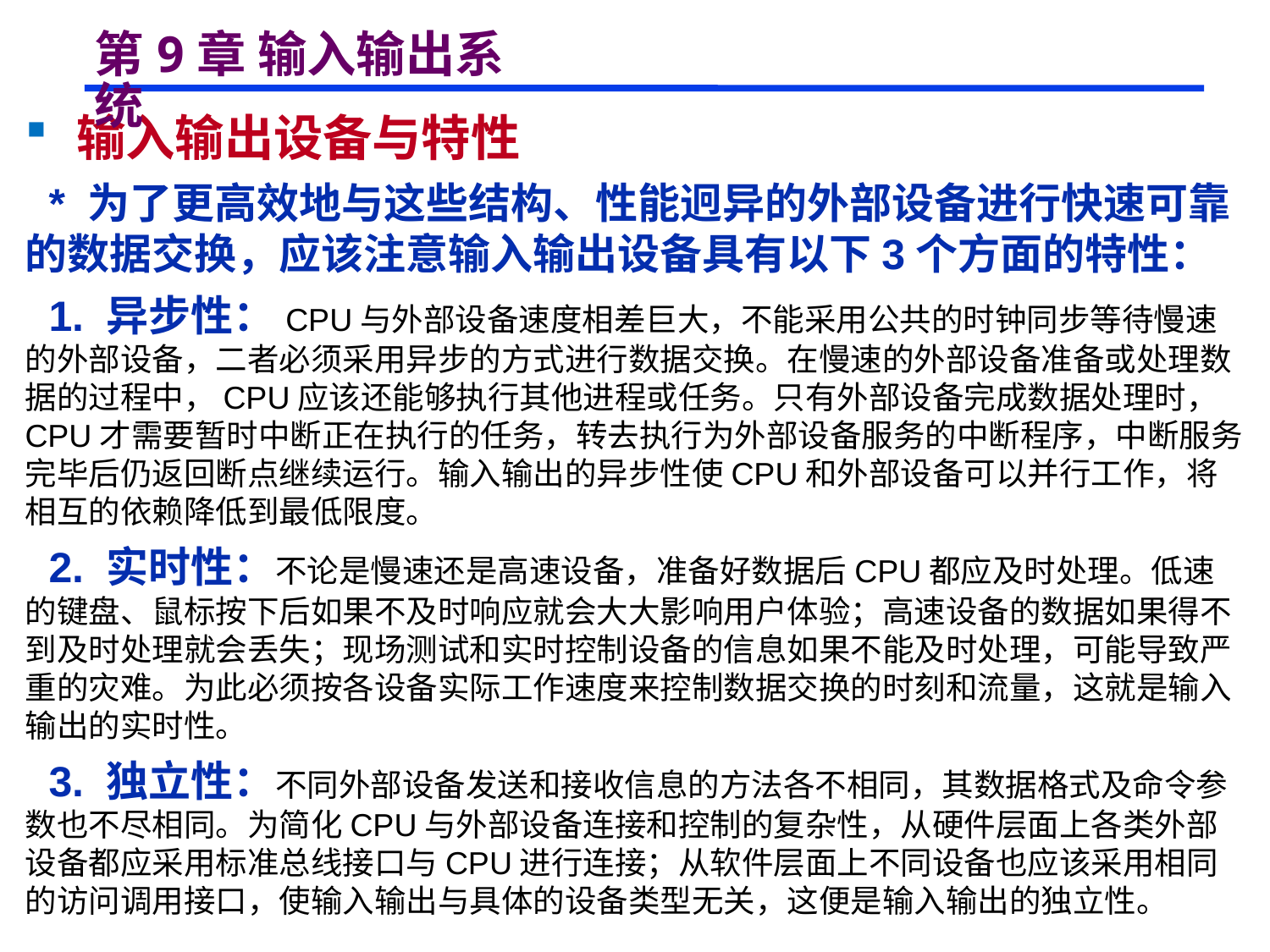

# 第9章 输入输出系统
 输入输出设备与特性
  * 为了更高效地与这些结构、性能迥异的外部设备进行快速可靠的数据交换，应该注意输入输出设备具有以下3个方面的特性：
  1. 异步性：CPU与外部设备速度相差巨大，不能采用公共的时钟同步等待慢速的外部设备，二者必须采用异步的方式进行数据交换。在慢速的外部设备准备或处理数据的过程中，CPU应该还能够执行其他进程或任务。只有外部设备完成数据处理时，CPU才需要暂时中断正在执行的任务，转去执行为外部设备服务的中断程序，中断服务完毕后仍返回断点继续运行。输入输出的异步性使CPU和外部设备可以并行工作，将相互的依赖降低到最低限度。
  2. 实时性：不论是慢速还是高速设备，准备好数据后CPU都应及时处理。低速的键盘、鼠标按下后如果不及时响应就会大大影响用户体验；高速设备的数据如果得不到及时处理就会丢失；现场测试和实时控制设备的信息如果不能及时处理，可能导致严重的灾难。为此必须按各设备实际工作速度来控制数据交换的时刻和流量，这就是输入输出的实时性。
  3. 独立性：不同外部设备发送和接收信息的方法各不相同，其数据格式及命令参数也不尽相同。为简化CPU与外部设备连接和控制的复杂性，从硬件层面上各类外部设备都应采用标准总线接口与CPU进行连接；从软件层面上不同设备也应该采用相同的访问调用接口，使输入输出与具体的设备类型无关，这便是输入输出的独立性。